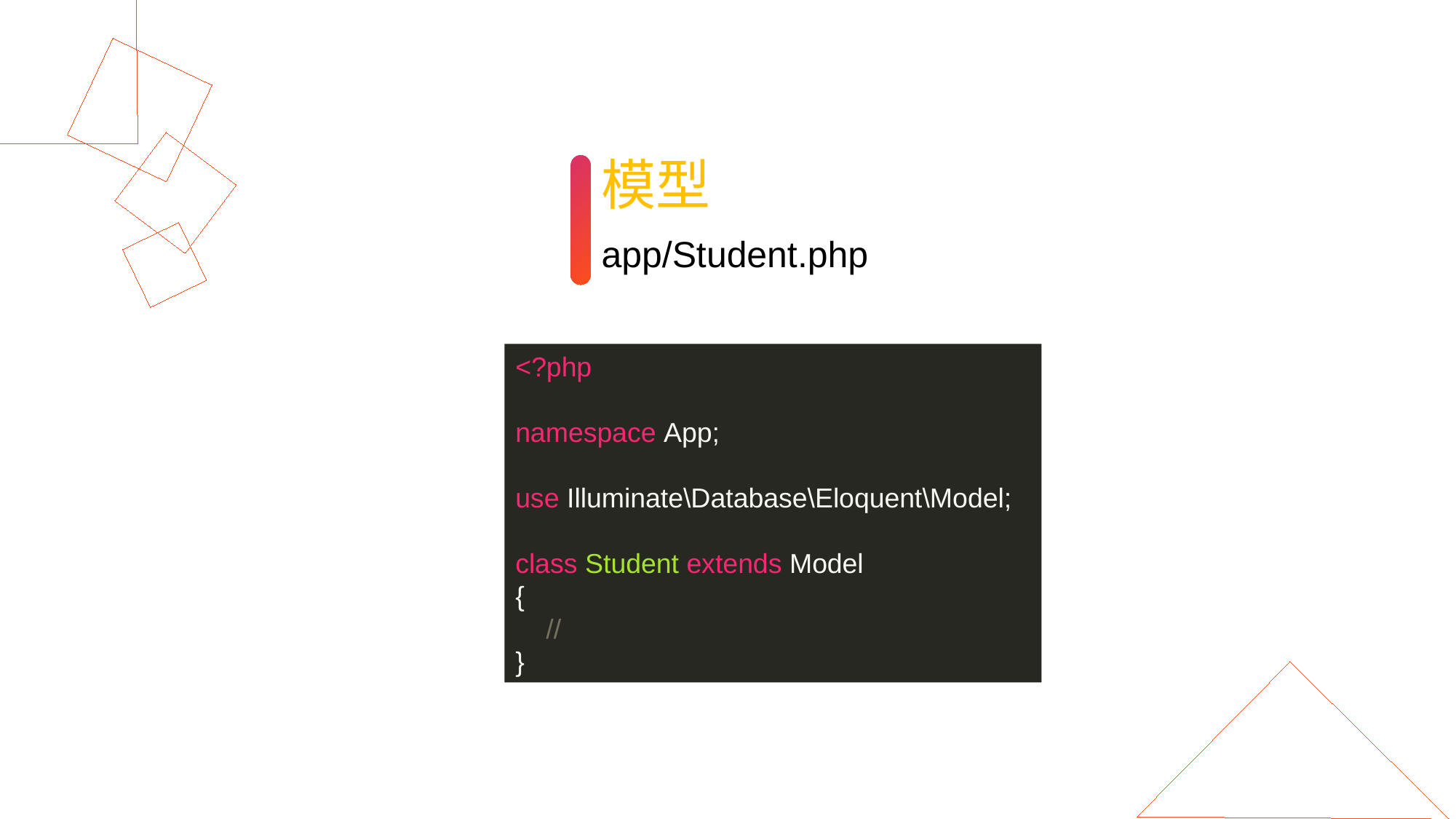

模型

app/Student.php

<?php
namespace App;
use Illuminate\Database\Eloquent\Model;
class Student extends Model
{
    //
}